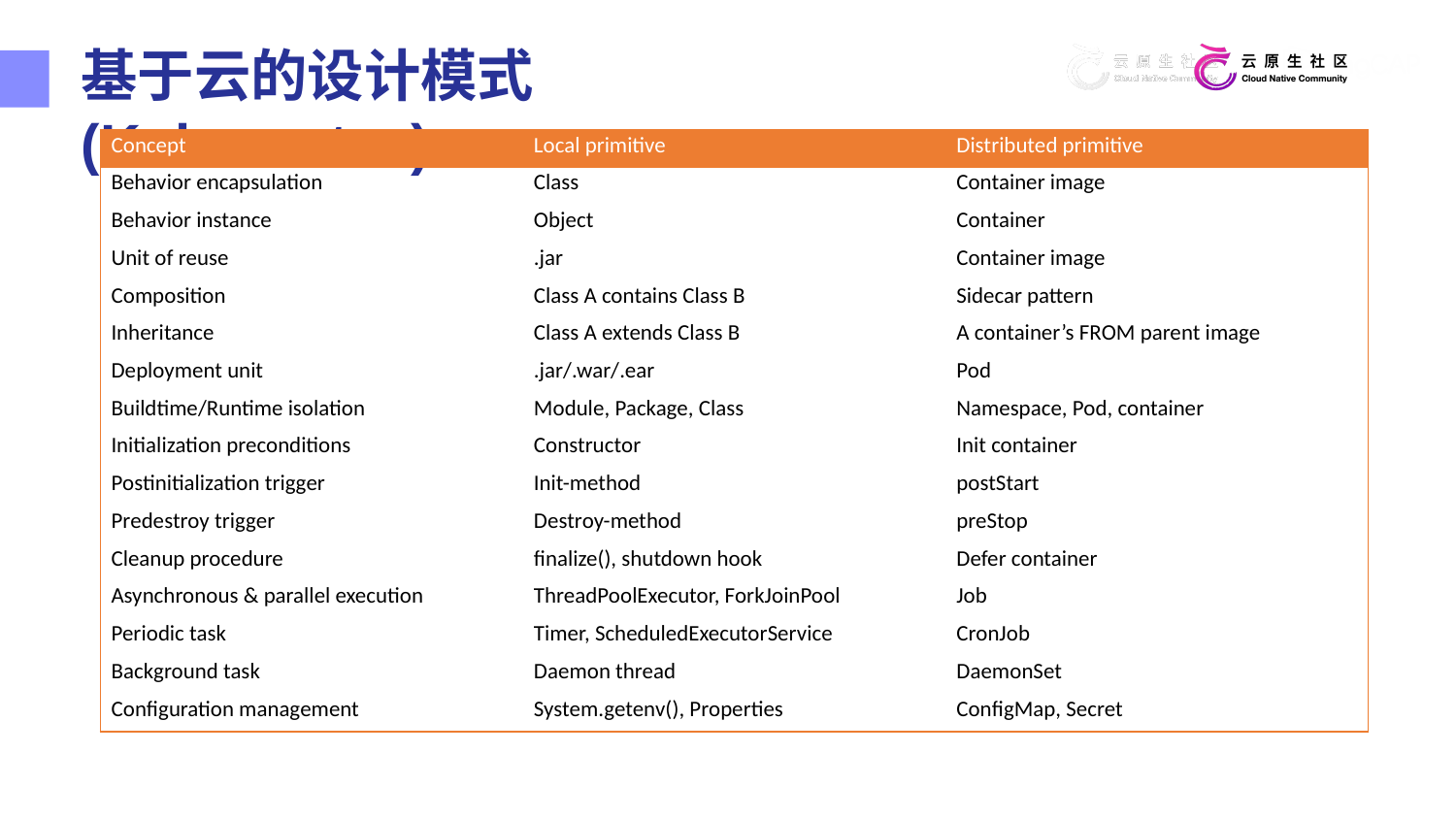

基于云的设计模式 (Kubernetes)

| Concept | Local primitive | Distributed primitive |
| --- | --- | --- |
| Behavior encapsulation | Class | Container image |
| Behavior instance | Object | Container |
| Unit of reuse | .jar | Container image |
| Composition | Class A contains Class B | Sidecar pattern |
| Inheritance | Class A extends Class B | A container’s FROM parent image |
| Deployment unit | .jar/.war/.ear | Pod |
| Buildtime/Runtime isolation | Module, Package, Class | Namespace, Pod, container |
| Initialization preconditions | Constructor | Init container |
| Postinitialization trigger | Init-method | postStart |
| Predestroy trigger | Destroy-method | preStop |
| Cleanup procedure | finalize(), shutdown hook | Defer container |
| Asynchronous & parallel execution | ThreadPoolExecutor, ForkJoinPool | Job |
| Periodic task | Timer, ScheduledExecutorService | CronJob |
| Background task | Daemon thread | DaemonSet |
| Configuration management | System.getenv(), Properties | ConfigMap, Secret |